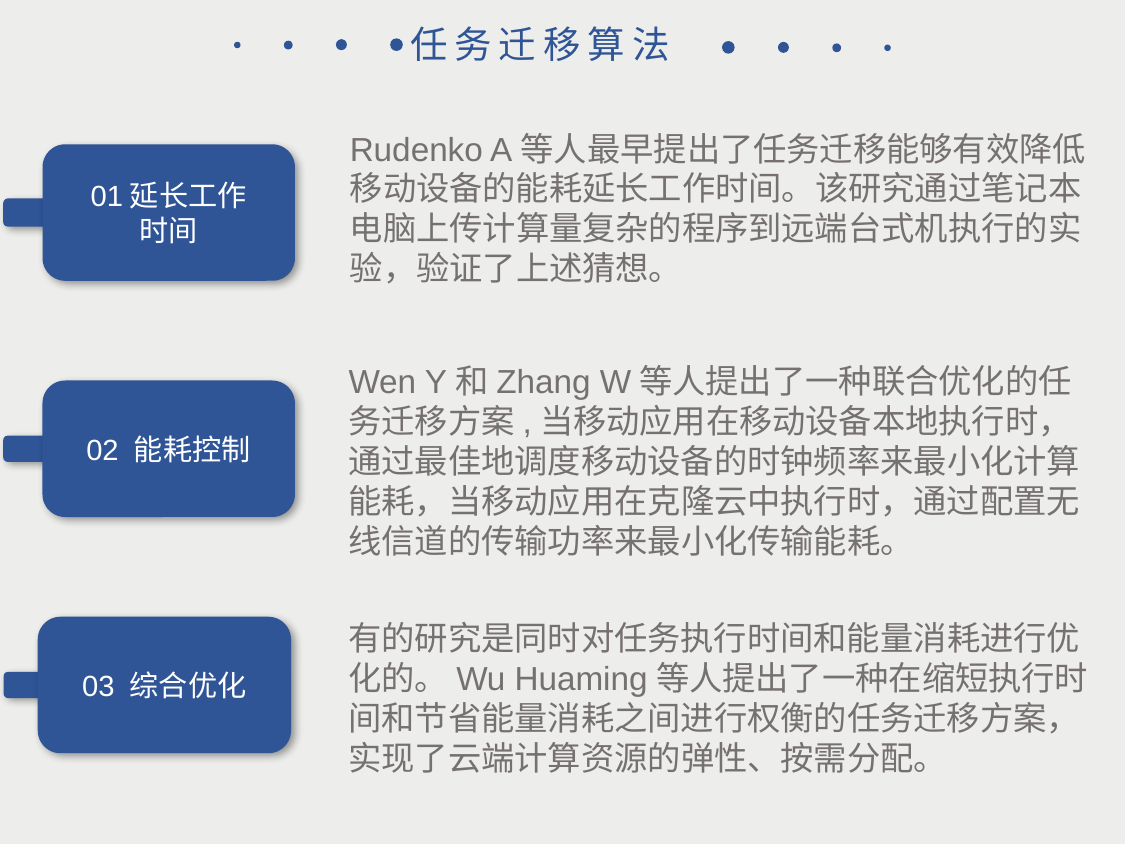

任务迁移算法

Rudenko A等人最早提出了任务迁移能够有效降低移动设备的能耗延长工作时间。该研究通过笔记本电脑上传计算量复杂的程序到远端台式机执行的实验，验证了上述猜想。
01延长工作
时间

Wen Y和Zhang W等人提出了一种联合优化的任务迁移方案,当移动应用在移动设备本地执行时，通过最佳地调度移动设备的时钟频率来最小化计算能耗，当移动应用在克隆云中执行时，通过配置无线信道的传输功率来最小化传输能耗。
02 能耗控制

有的研究是同时对任务执行时间和能量消耗进行优化的。Wu Huaming等人提出了一种在缩短执行时间和节省能量消耗之间进行权衡的任务迁移方案，实现了云端计算资源的弹性、按需分配。
03 综合优化